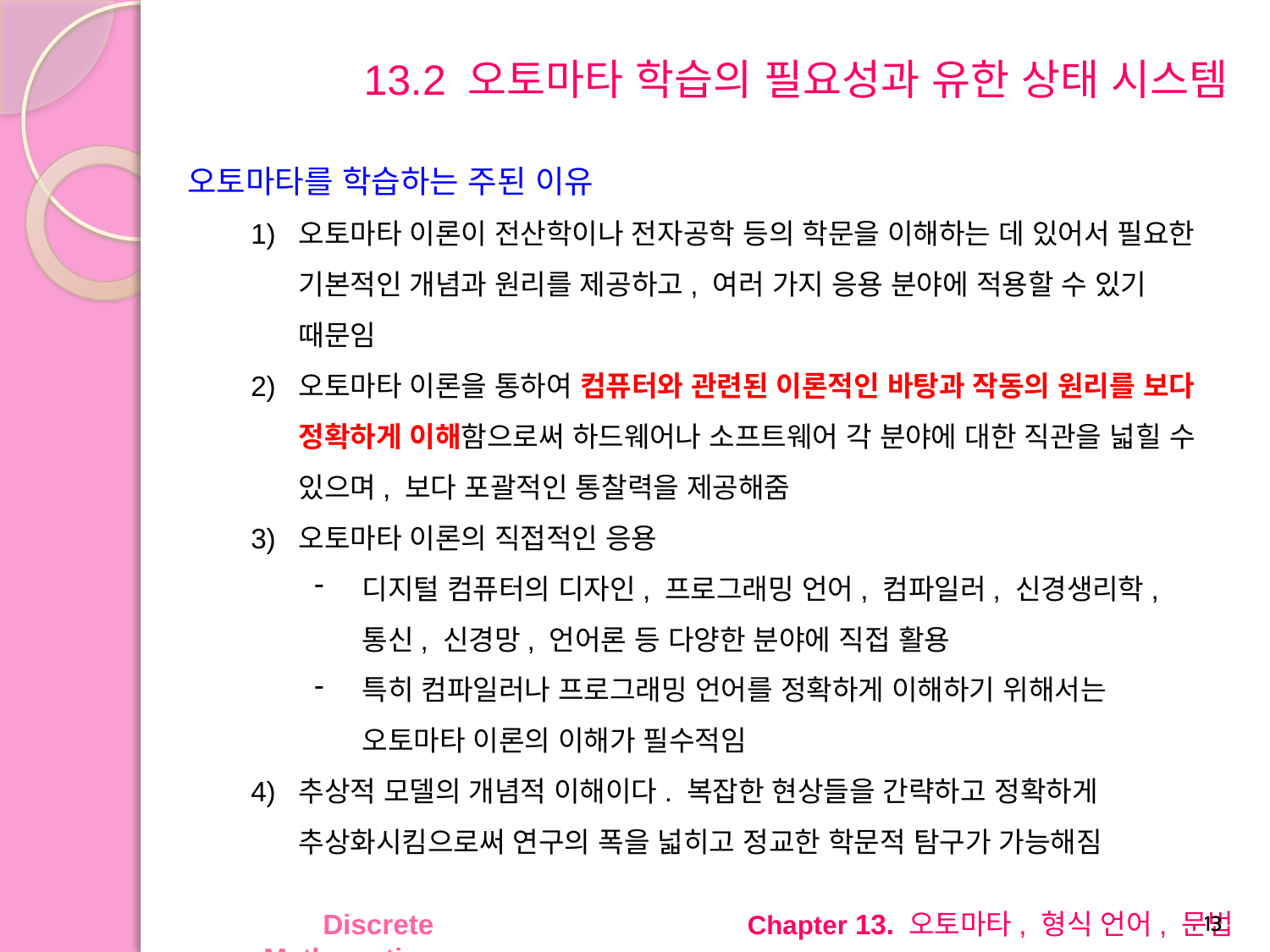

# 13.2 오토마타 학습의 필요성과 유한 상태 시스템
오토마타를 학습하는 주된 이유
오토마타 이론이 전산학이나 전자공학 등의 학문을 이해하는 데 있어서 필요한 기본적인 개념과 원리를 제공하고, 여러 가지 응용 분야에 적용할 수 있기 때문임
오토마타 이론을 통하여 컴퓨터와 관련된 이론적인 바탕과 작동의 원리를 보다 정확하게 이해함으로써 하드웨어나 소프트웨어 각 분야에 대한 직관을 넓힐 수 있으며, 보다 포괄적인 통찰력을 제공해줌
오토마타 이론의 직접적인 응용
디지털 컴퓨터의 디자인, 프로그래밍 언어, 컴파일러, 신경생리학, 통신, 신경망, 언어론 등 다양한 분야에 직접 활용
특히 컴파일러나 프로그래밍 언어를 정확하게 이해하기 위해서는 오토마타 이론의 이해가 필수적임
추상적 모델의 개념적 이해이다. 복잡한 현상들을 간략하고 정확하게 추상화시킴으로써 연구의 폭을 넓히고 정교한 학문적 탐구가 가능해짐
Discrete Mathematics
Chapter 13. 오토마타, 형식 언어, 문법
13